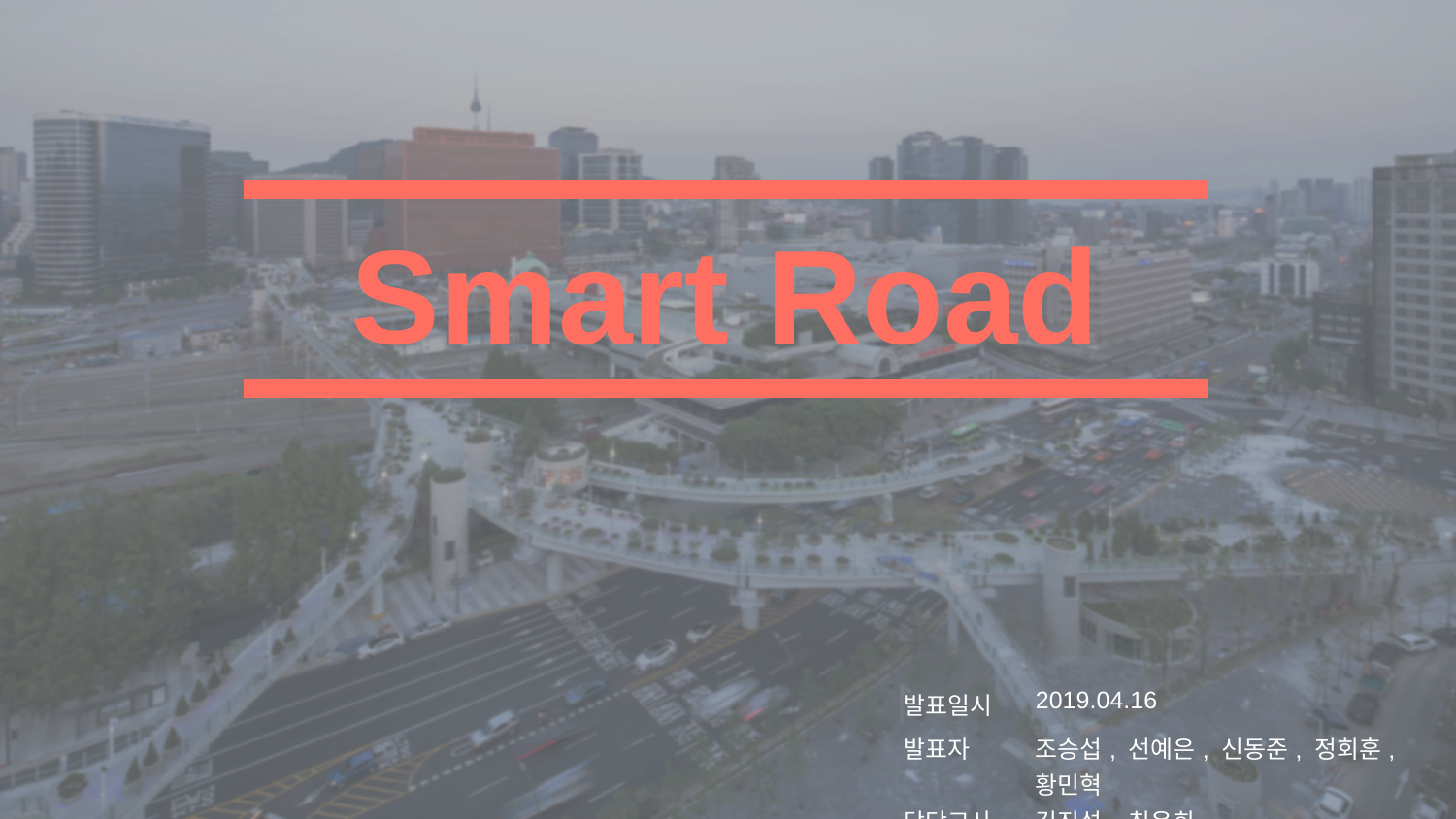

|  |
| --- |
| Smart Road |
|  |
| 발표일시 | 2019.04.16 |
| --- | --- |
| 발표자 | 조승섭, 선예은, 신동준, 정회훈, 황민혁 |
| 담당교사 | 김진섭, 최윤희 |